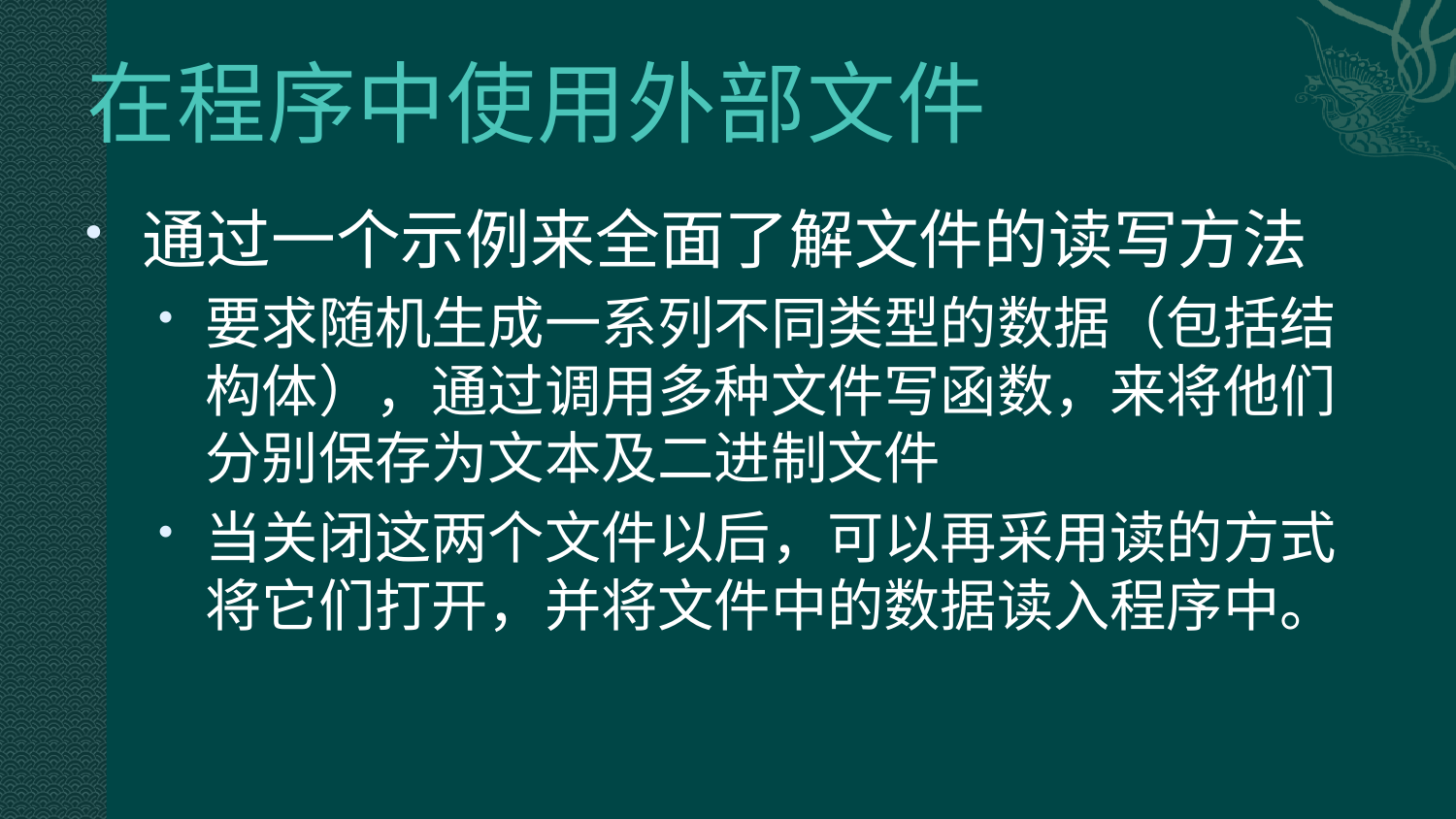

# 在程序中使用外部文件
通过一个示例来全面了解文件的读写方法
要求随机生成一系列不同类型的数据（包括结构体），通过调用多种文件写函数，来将他们分别保存为文本及二进制文件
当关闭这两个文件以后，可以再采用读的方式将它们打开，并将文件中的数据读入程序中。